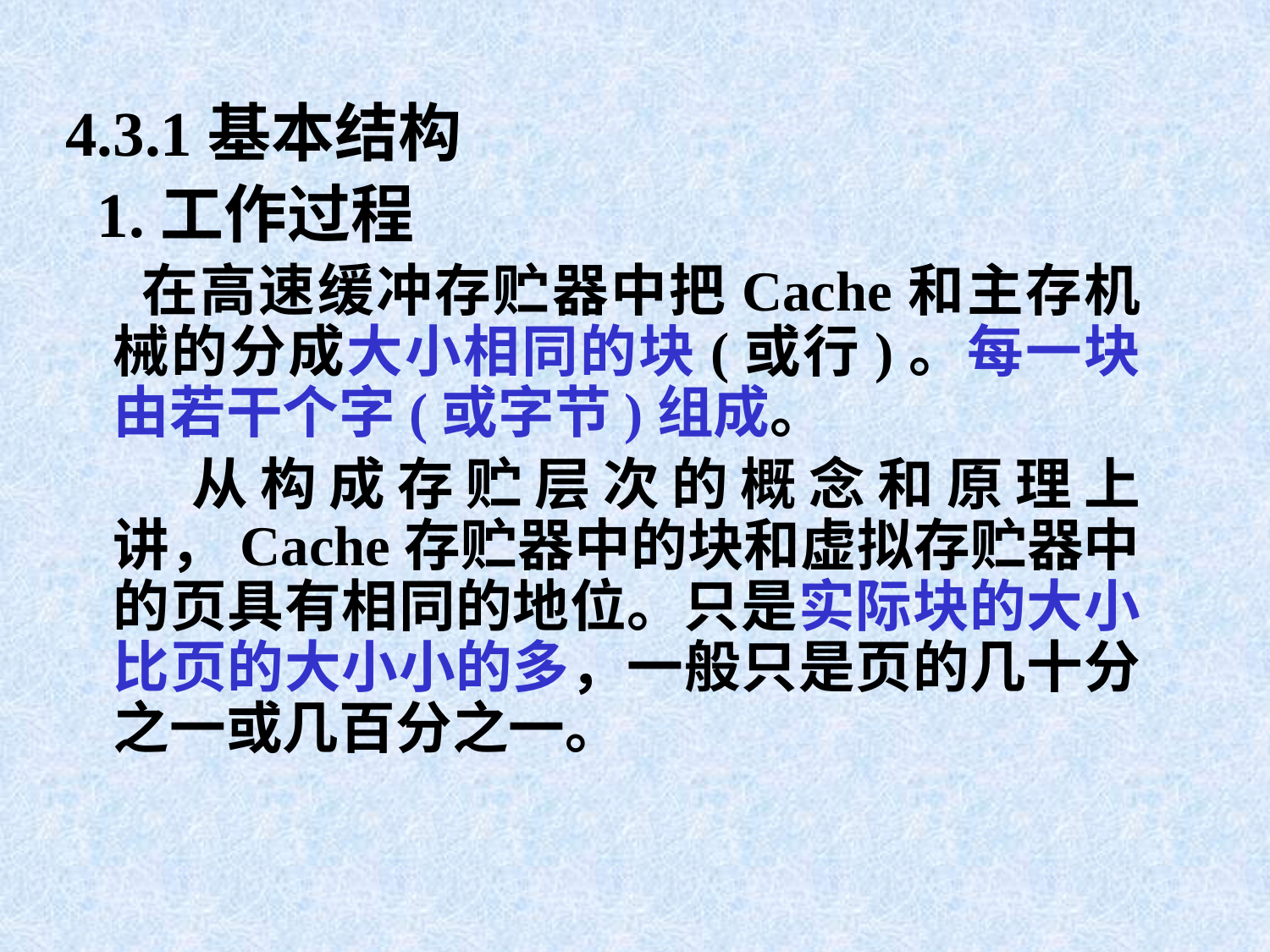

4.3.1基本结构
  1.工作过程
    在高速缓冲存贮器中把Cache和主存机械的分成大小相同的块(或行)。每一块由若干个字(或字节)组成。
    从构成存贮层次的概念和原理上讲，Cache存贮器中的块和虚拟存贮器中的页具有相同的地位。只是实际块的大小比页的大小小的多，一般只是页的几十分之一或几百分之一。